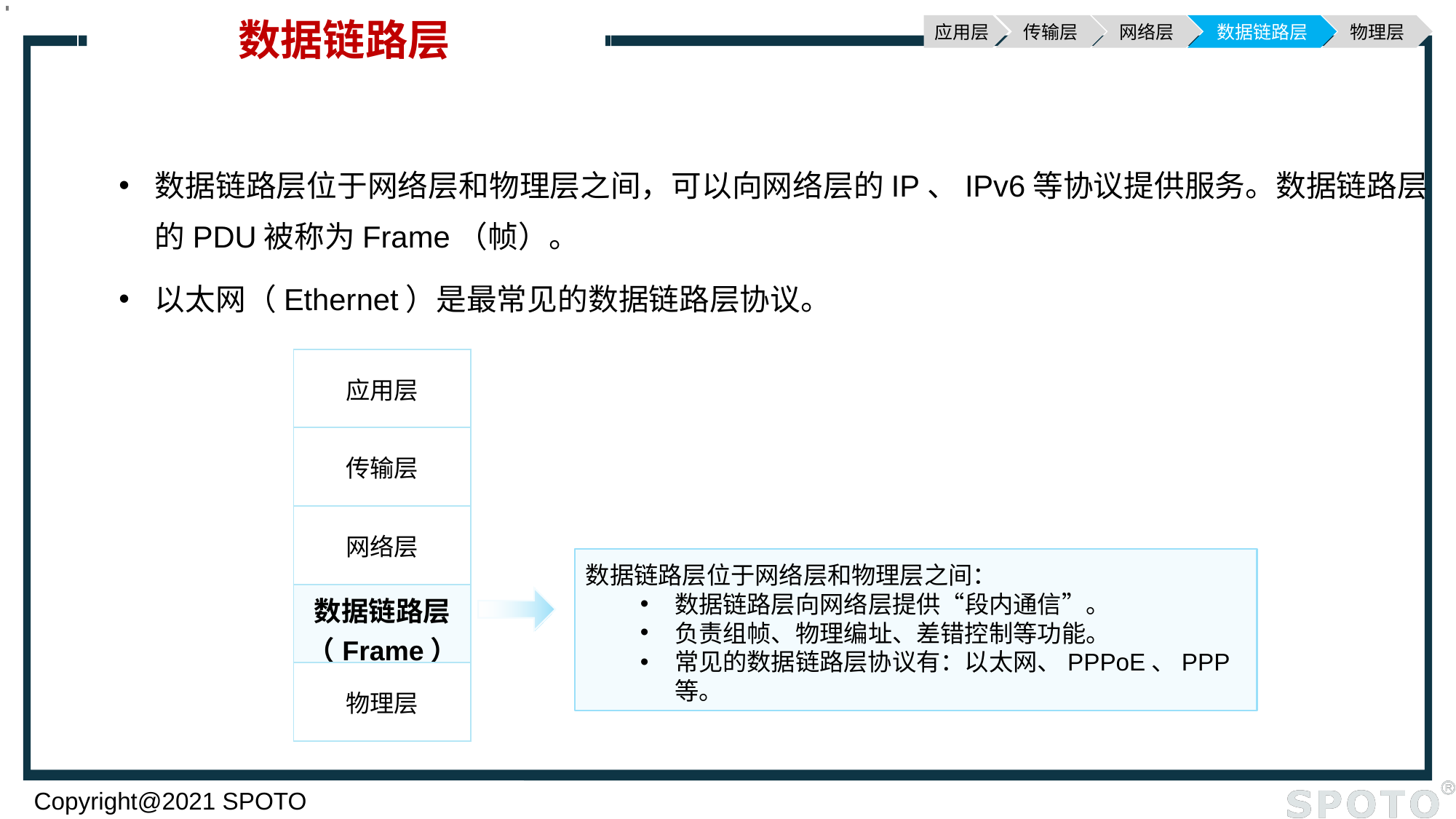

# 数据链路层
应用层
传输层
网络层
数据链路层
物理层
数据链路层位于网络层和物理层之间，可以向网络层的IP、IPv6等协议提供服务。数据链路层的PDU被称为Frame（帧）。
以太网（Ethernet）是最常见的数据链路层协议。

| 应用层 |
| --- |
| 传输层 |
| 网络层 |
| 数据链路层 （Frame） |
| 物理层 |
数据链路层位于网络层和物理层之间：
数据链路层向网络层提供“段内通信”。
负责组帧、物理编址、差错控制等功能。
常见的数据链路层协议有：以太网、PPPoE、PPP等。